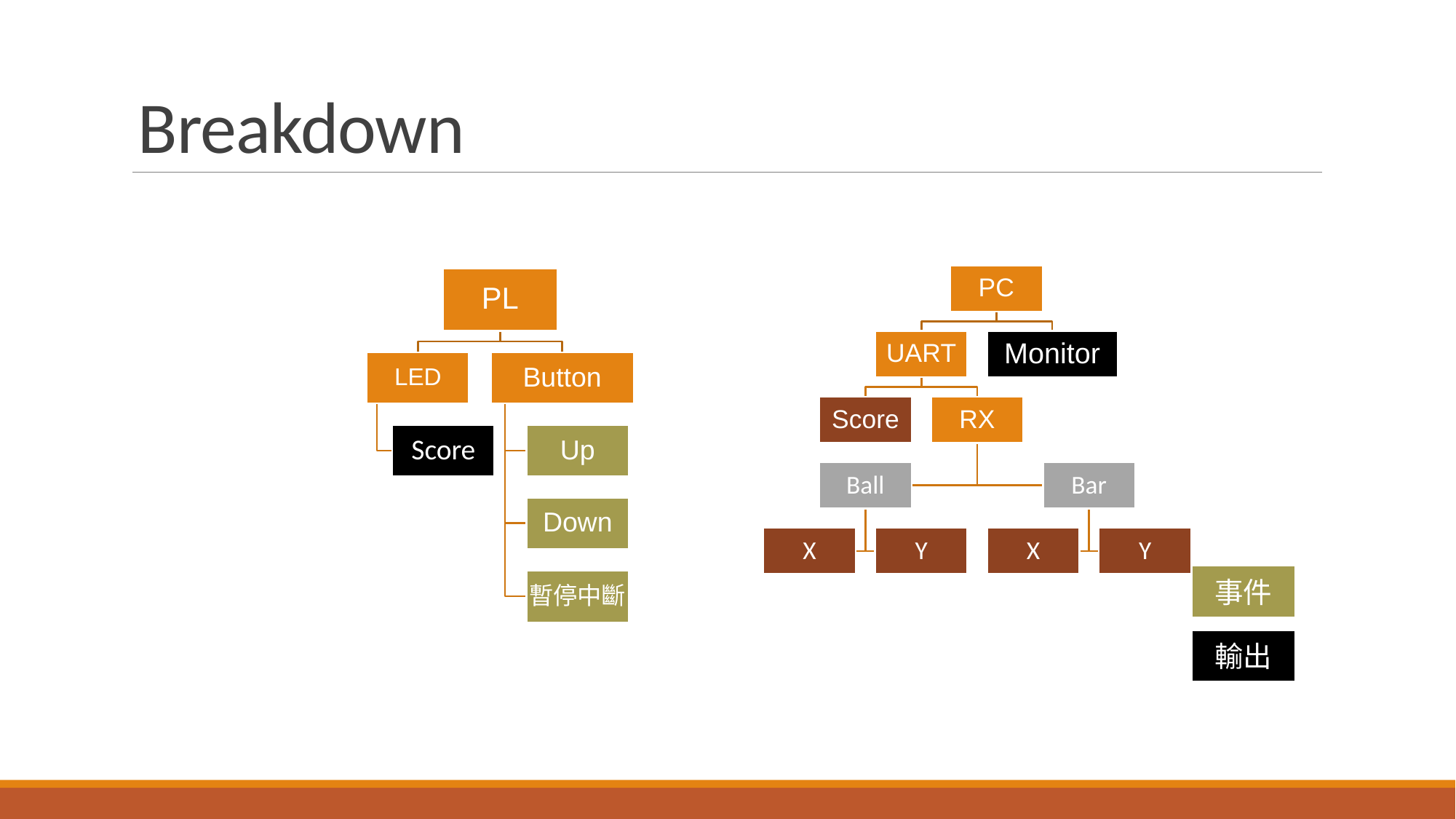

# Breakdown
PC
UART
Score
RX
Ball
X
Y
Bar
X
Y
Monitor
PL
LED
Score
Button
Up
Down
暫停中斷
事件
輸出